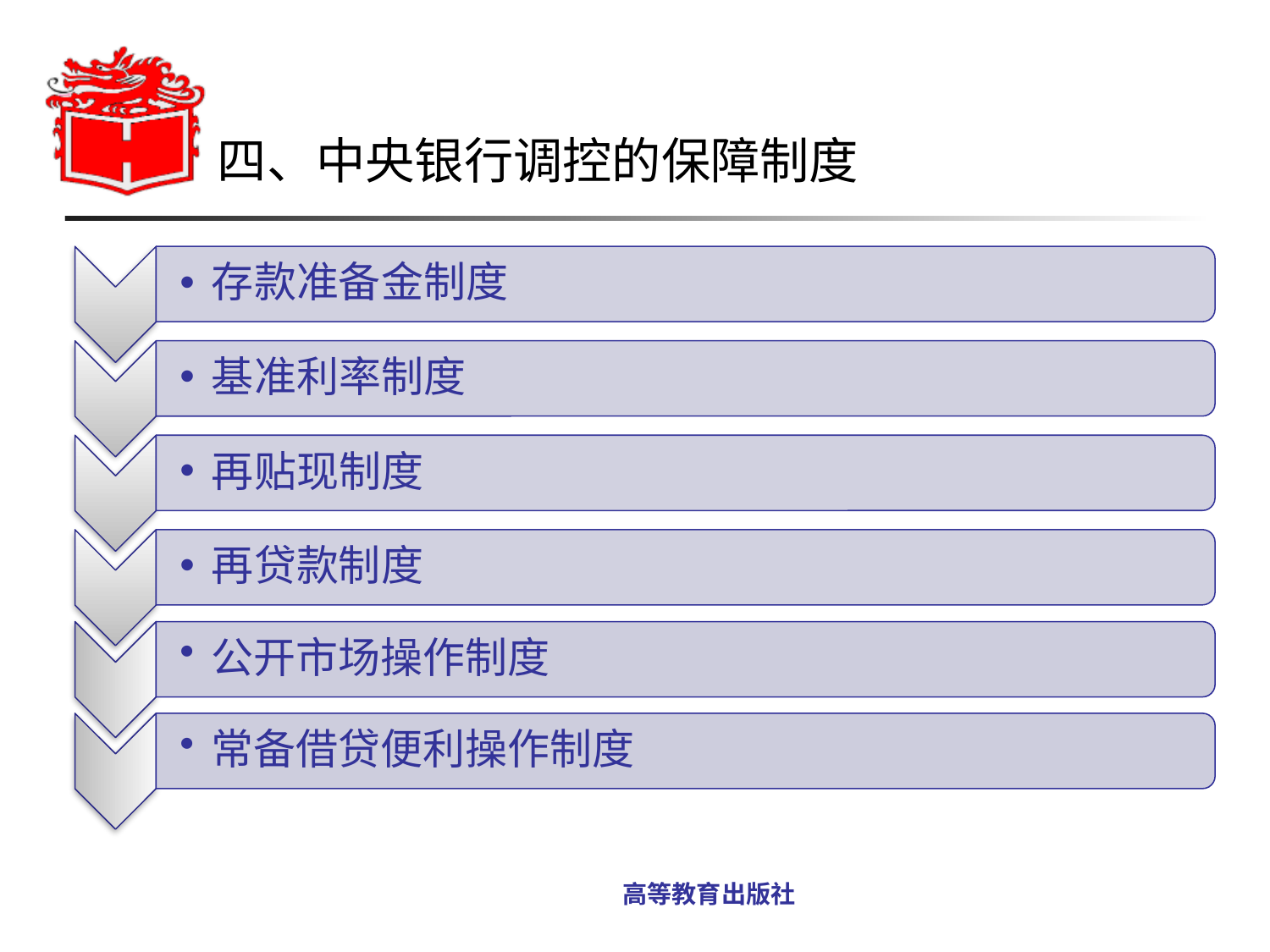

四、中央银行调控的保障制度

存款准备金制度

基准利率制度

再贴现制度

再贷款制度

公开市场操作制度

常备借贷便利操作制度

高等教育出版社